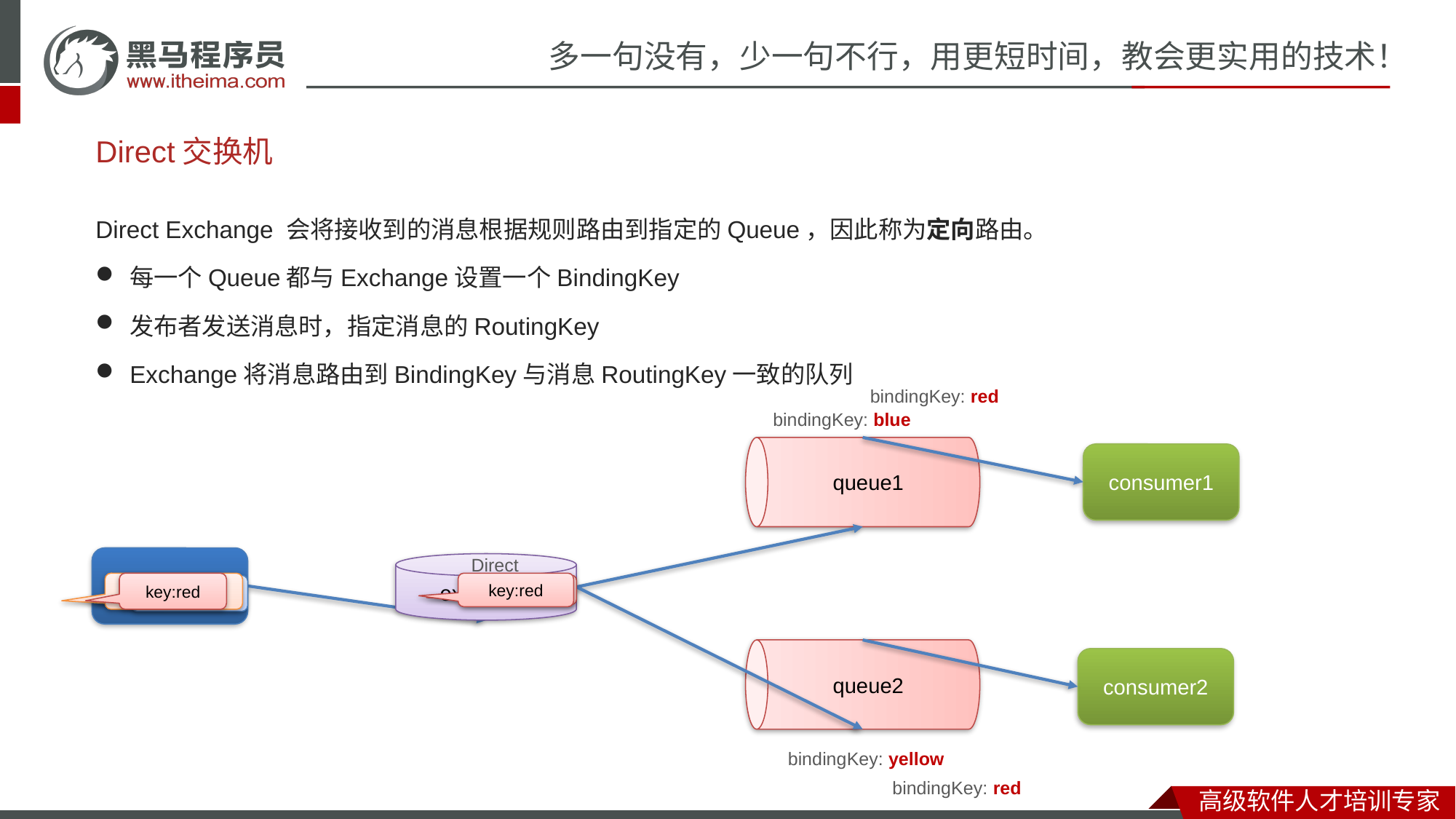

# Direct交换机
Direct Exchange 会将接收到的消息根据规则路由到指定的Queue，因此称为定向路由。
每一个Queue都与Exchange设置一个BindingKey
发布者发送消息时，指定消息的RoutingKey
Exchange将消息路由到BindingKey与消息RoutingKey一致的队列
queue1
bindingKey: red
bindingKey: blue
consumer1
publisher
Direct
exchange
queue2
key:yellow
key:red
key:red
key:blue
key:red
consumer2
bindingKey: yellow
bindingKey: red